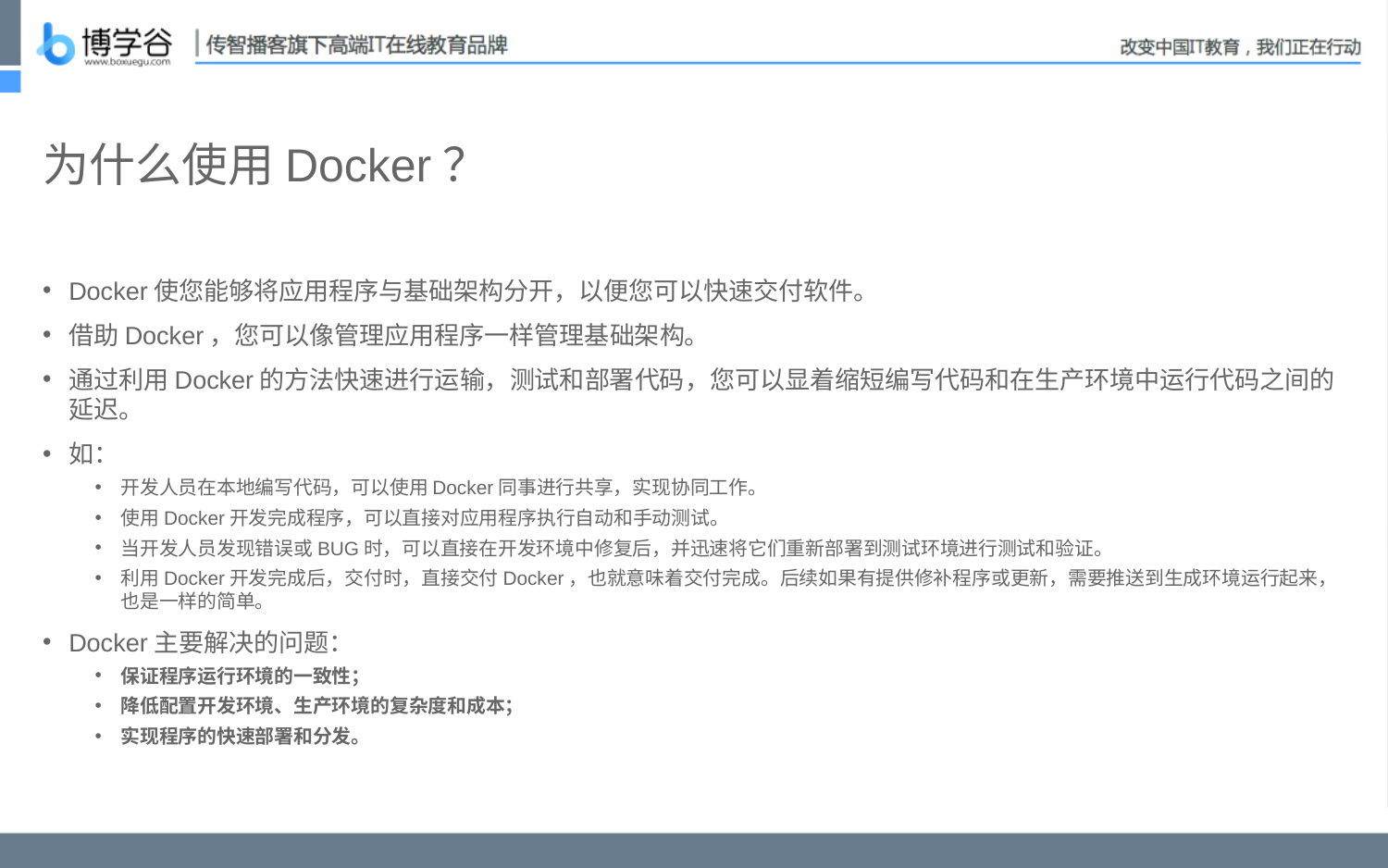

# 为什么使用Docker？
Docker使您能够将应用程序与基础架构分开，以便您可以快速交付软件。
借助Docker，您可以像管理应用程序一样管理基础架构。
通过利用Docker的方法快速进行运输，测试和部署代码，您可以显着缩短编写代码和在生产环境中运行代码之间的延迟。
如：
开发人员在本地编写代码，可以使用Docker同事进行共享，实现协同工作。
使用Docker开发完成程序，可以直接对应用程序执行自动和手动测试。
当开发人员发现错误或BUG时，可以直接在开发环境中修复后，并迅速将它们重新部署到测试环境进行测试和验证。
利用Docker开发完成后，交付时，直接交付Docker，也就意味着交付完成。后续如果有提供修补程序或更新，需要推送到生成环境运行起来，也是一样的简单。
Docker主要解决的问题：
保证程序运行环境的一致性；
降低配置开发环境、生产环境的复杂度和成本；
实现程序的快速部署和分发。